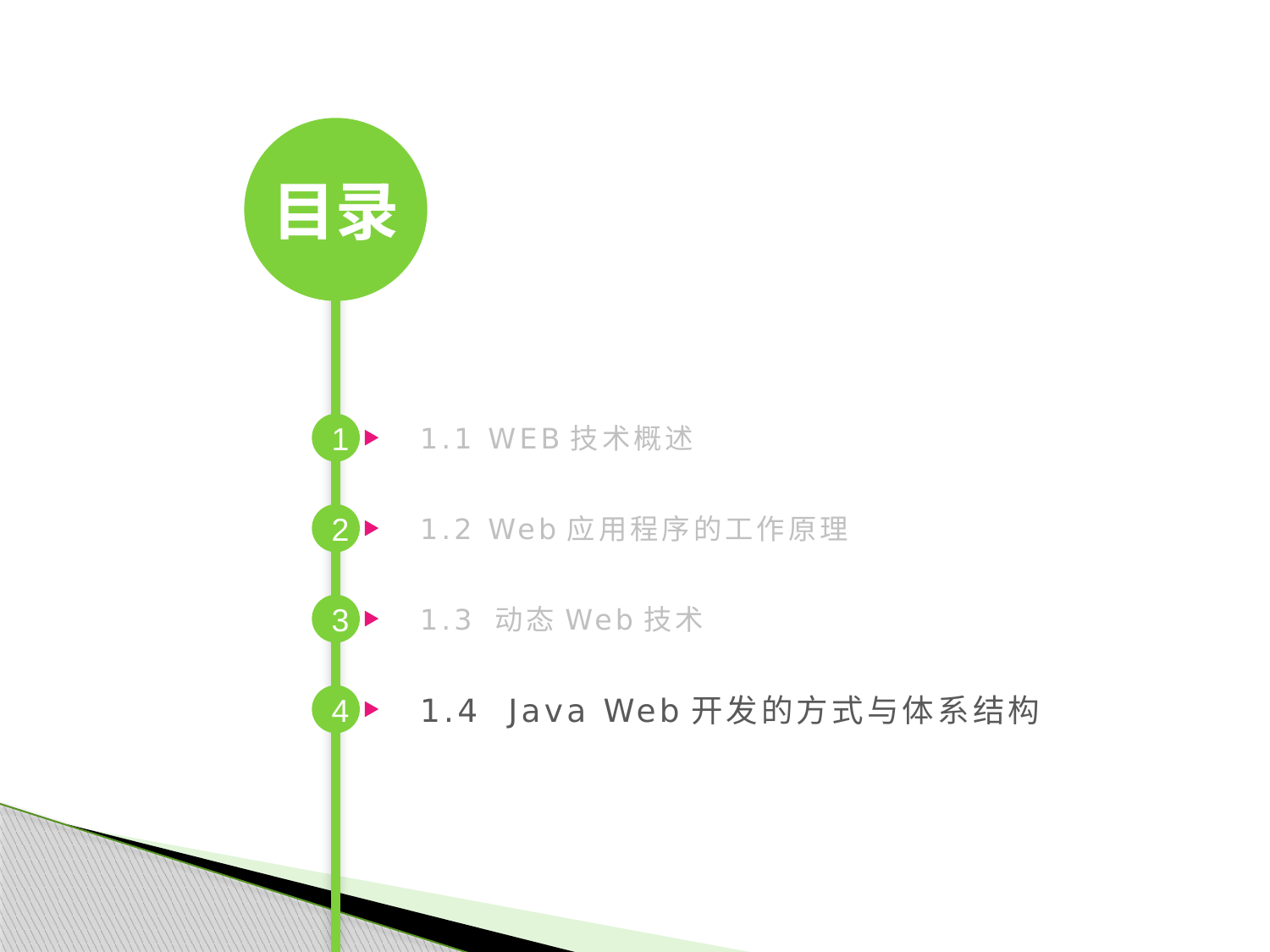

目录

1.1 WEB技术概述
1

1.2 Web应用程序的工作原理
2

1.3 动态Web技术
3

1.4  Java Web开发的方式与体系结构
4